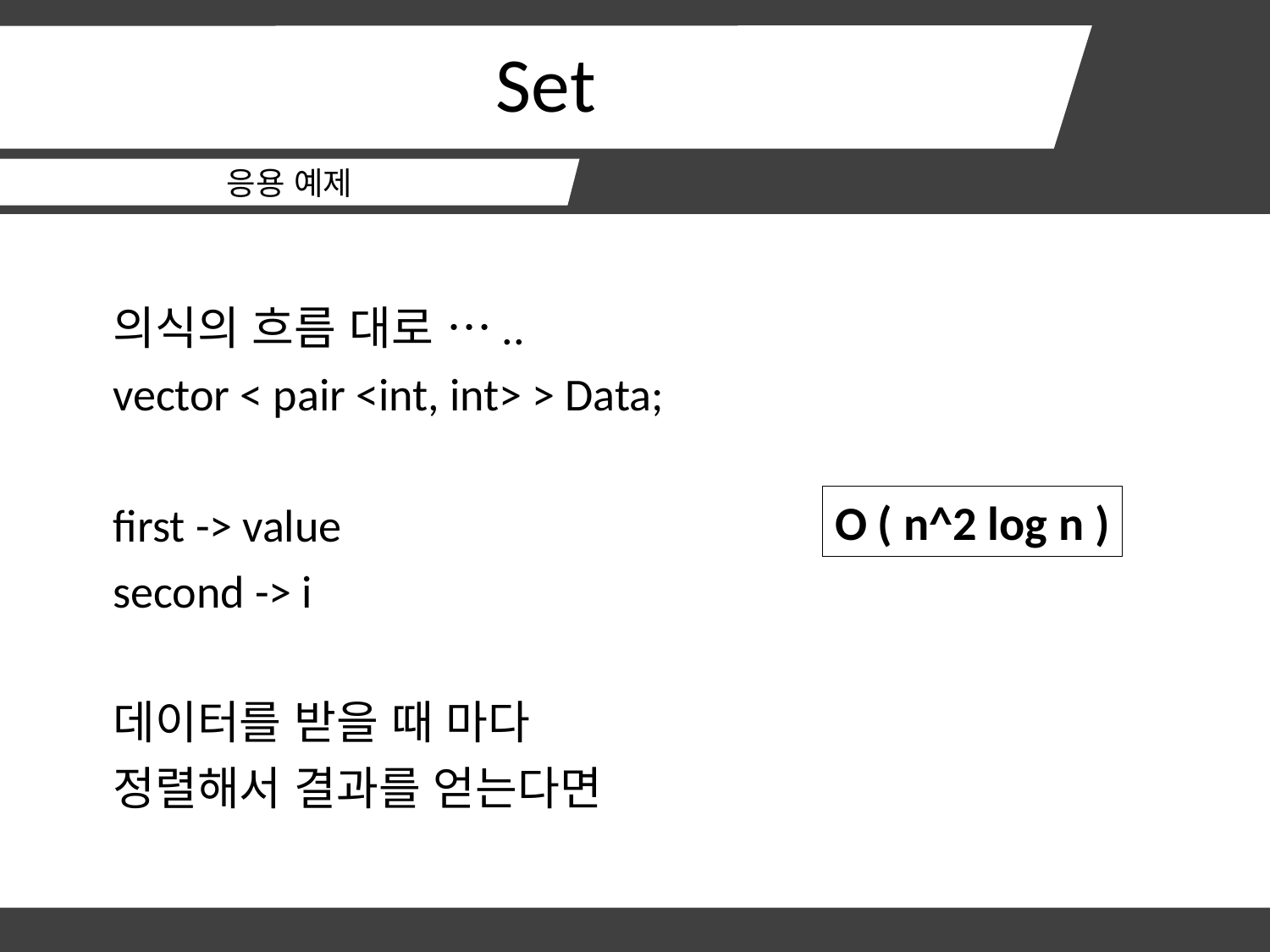

# Set
응용 예제
의식의 흐름 대로 …..
vector < pair <int, int> > Data;

first -> value
second -> i

데이터를 받을 때 마다
정렬해서 결과를 얻는다면
O ( n^2 log n )